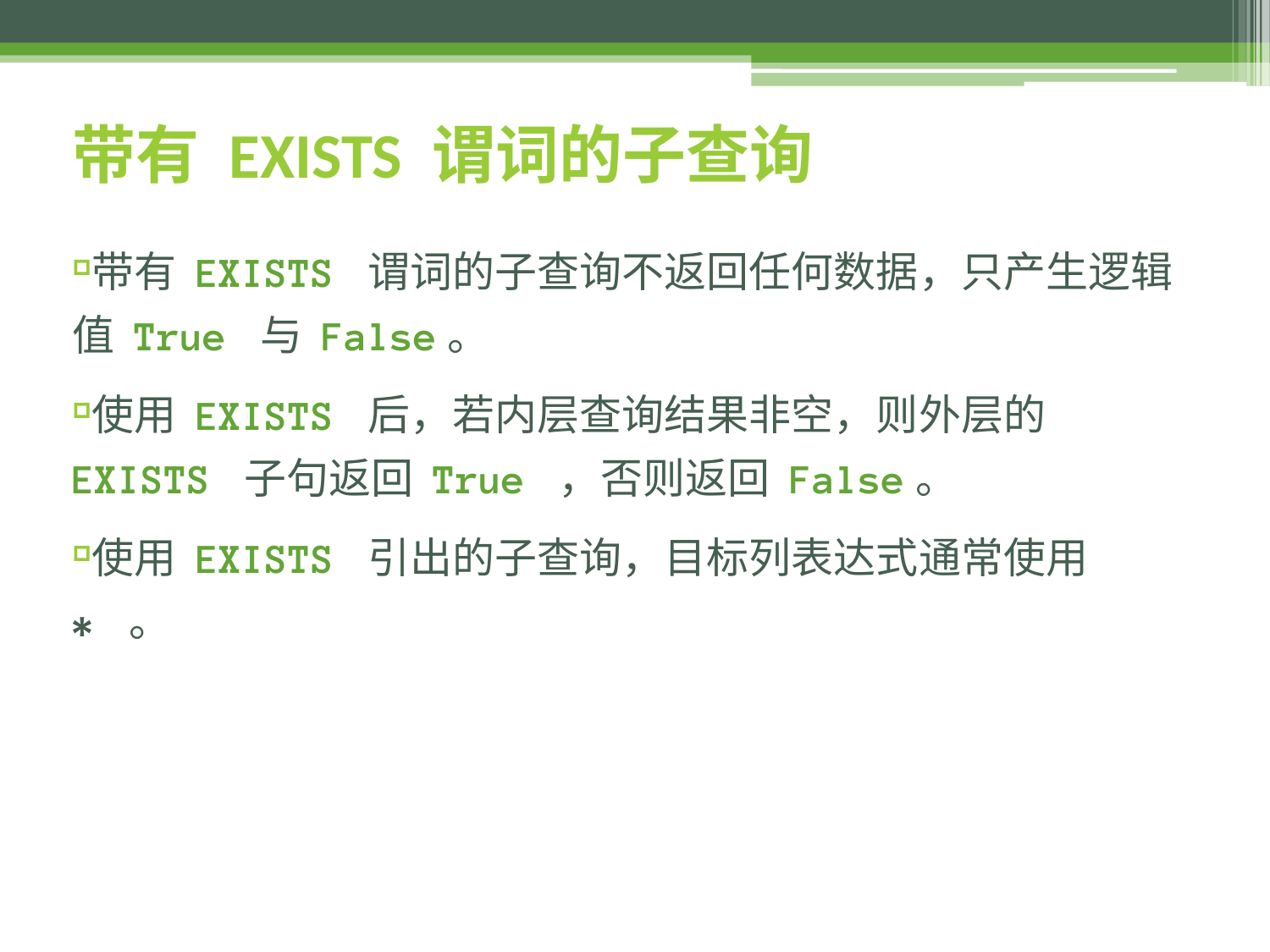

# 带有 EXISTS 谓词的子查询
带有 EXISTS 谓词的子查询不返回任何数据，只产生逻辑值 True 与 False。
使用 EXISTS 后，若内层查询结果非空，则外层的 EXISTS 子句返回 True ，否则返回 False。
使用 EXISTS 引出的子查询，目标列表达式通常使用 * 。